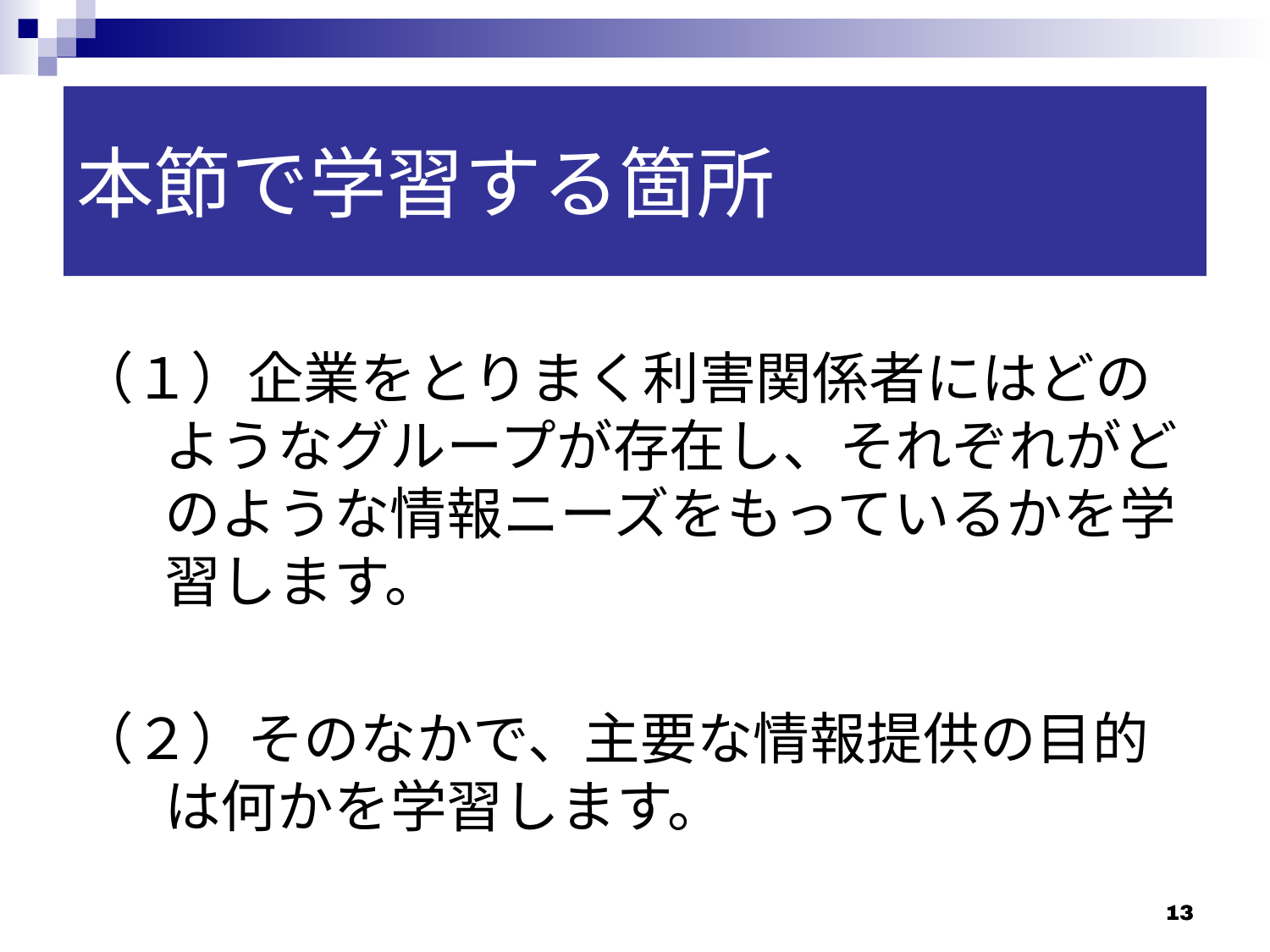

本節で学習する箇所
（１）企業をとりまく利害関係者にはどのようなグループが存在し、それぞれがどのような情報ニーズをもっているかを学習します。

（２）そのなかで、主要な情報提供の目的は何かを学習します。

13
13